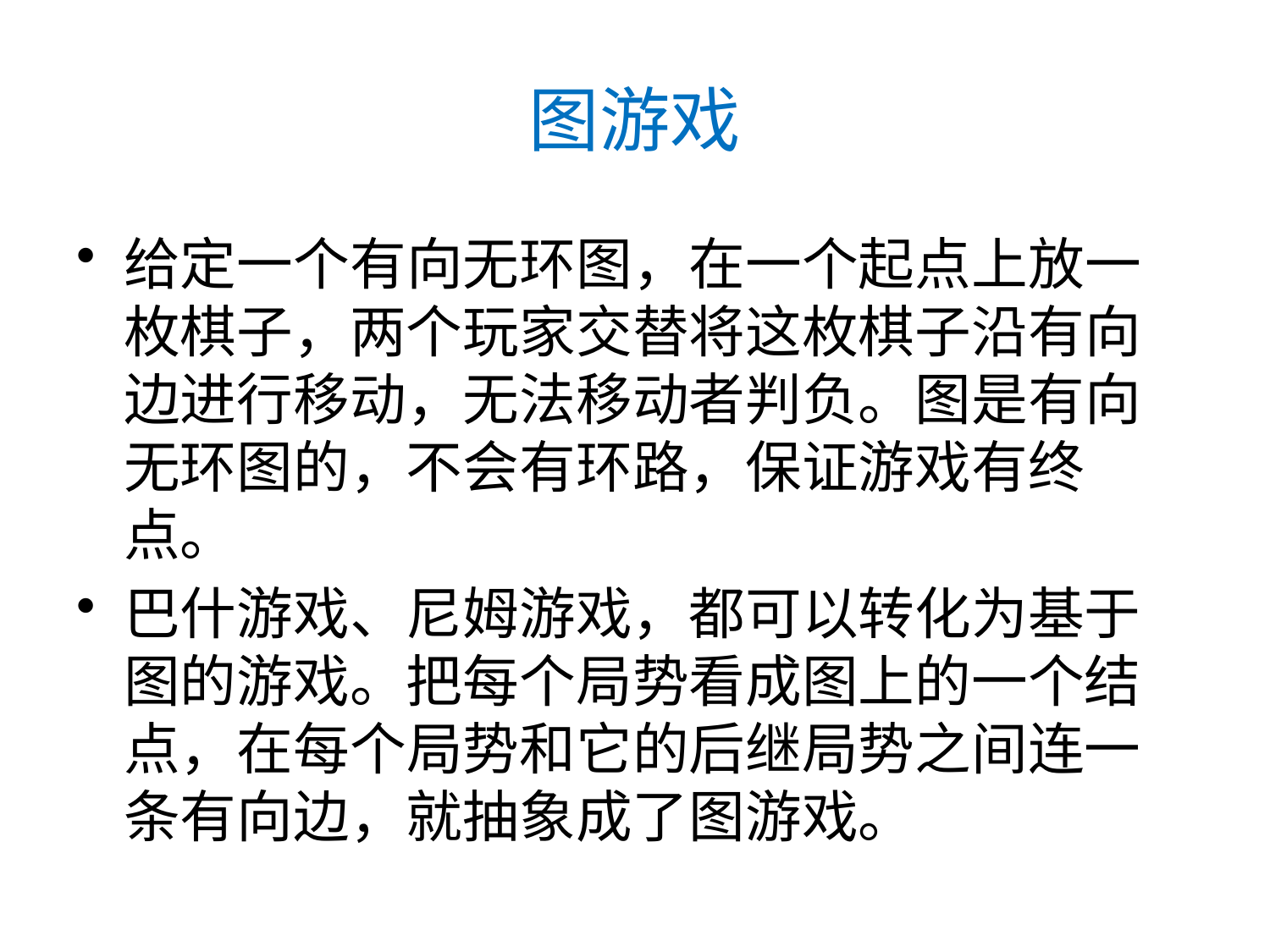

# 图游戏
给定一个有向无环图，在一个起点上放一枚棋子，两个玩家交替将这枚棋子沿有向边进行移动，无法移动者判负。图是有向无环图的，不会有环路，保证游戏有终点。
巴什游戏、尼姆游戏，都可以转化为基于图的游戏。把每个局势看成图上的一个结点，在每个局势和它的后继局势之间连一条有向边，就抽象成了图游戏。